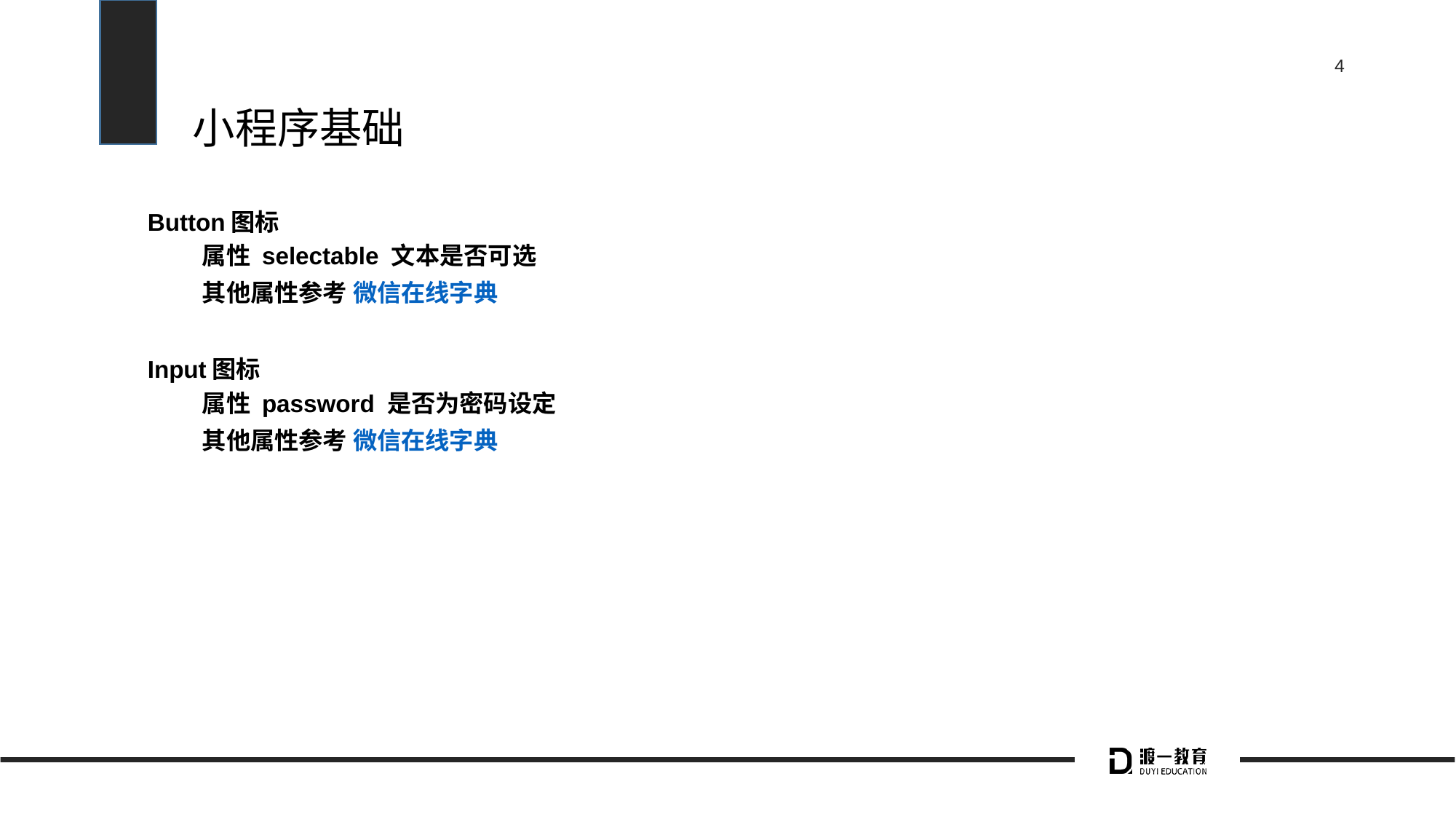

# 小程序基础
Button图标
属性 selectable 文本是否可选
其他属性参考 微信在线字典

Input图标
属性 password 是否为密码设定
其他属性参考 微信在线字典